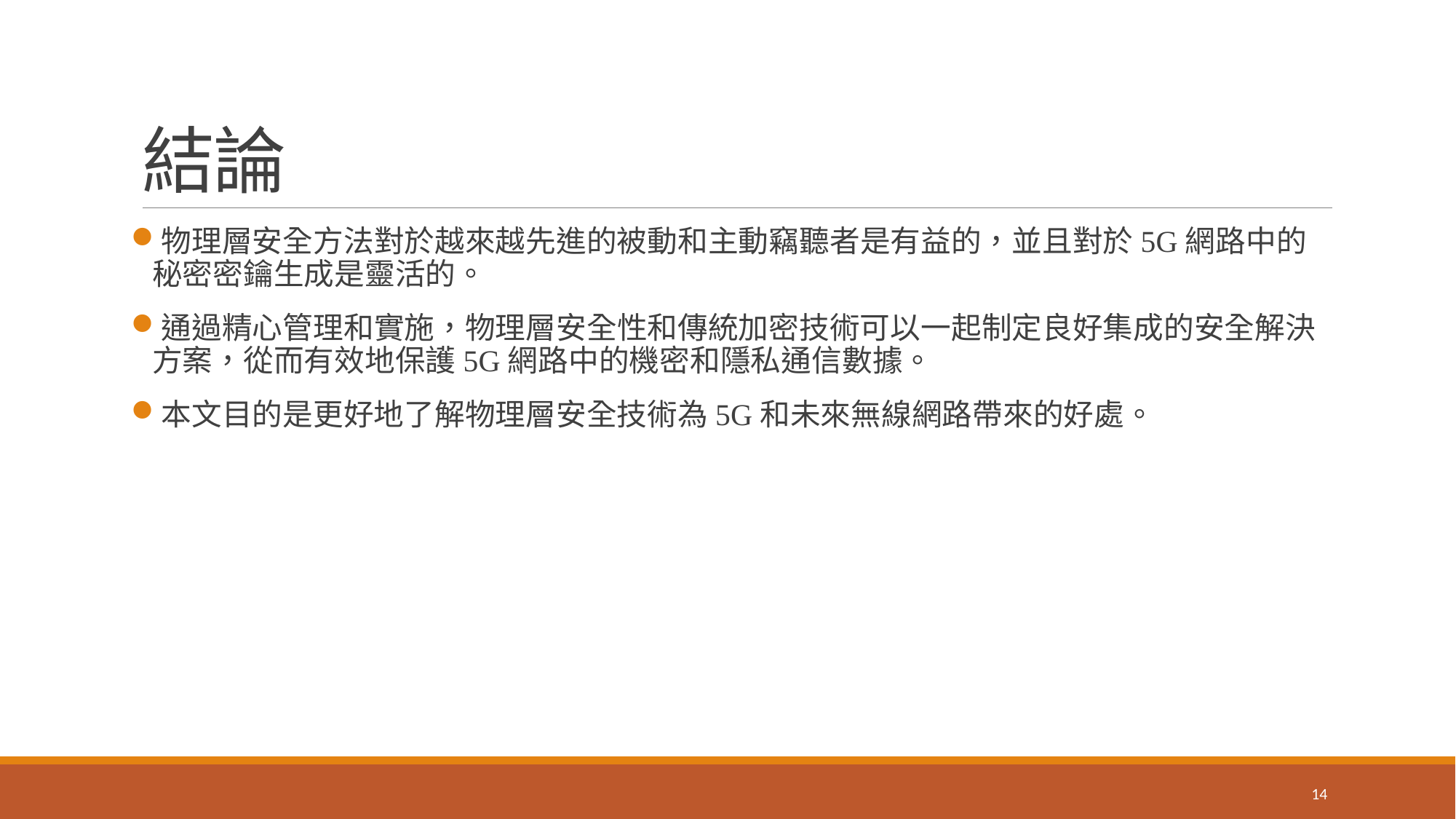

# 結論
物理層安全方法對於越來越先進的被動和主動竊聽者是有益的，並且對於5G網路中的秘密密鑰生成是靈活的。
通過精心管理和實施，物理層安全性和傳統加密技術可以一起制定良好集成的安全解決方案，從而有效地保護5G網路中的機密和隱私通信數據。
本文目的是更好地了解物理層安全技術為5G和未來無線網路帶來的好處。
14